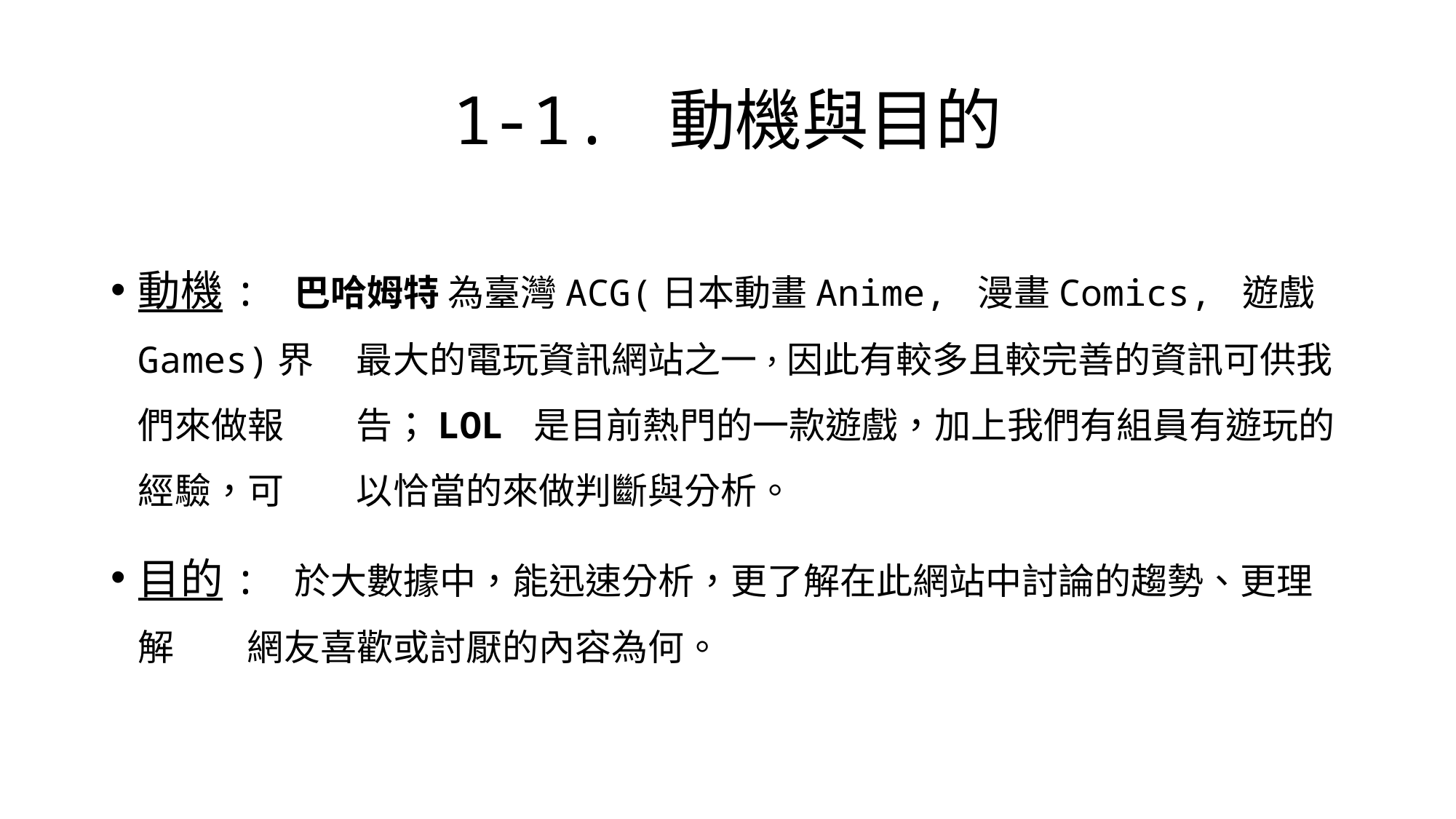

# 1-1. 動機與目的
動機: 巴哈姆特 為臺灣ACG(日本動畫Anime, 漫畫Comics, 遊戲Games)界	最大的電玩資訊網站之一，因此有較多且較完善的資訊可供我們來做報	告；LOL 是目前熱門的一款遊戲，加上我們有組員有遊玩的經驗，可	以恰當的來做判斷與分析。
目的: 於大數據中，能迅速分析，更了解在此網站中討論的趨勢、更理解	網友喜歡或討厭的內容為何。